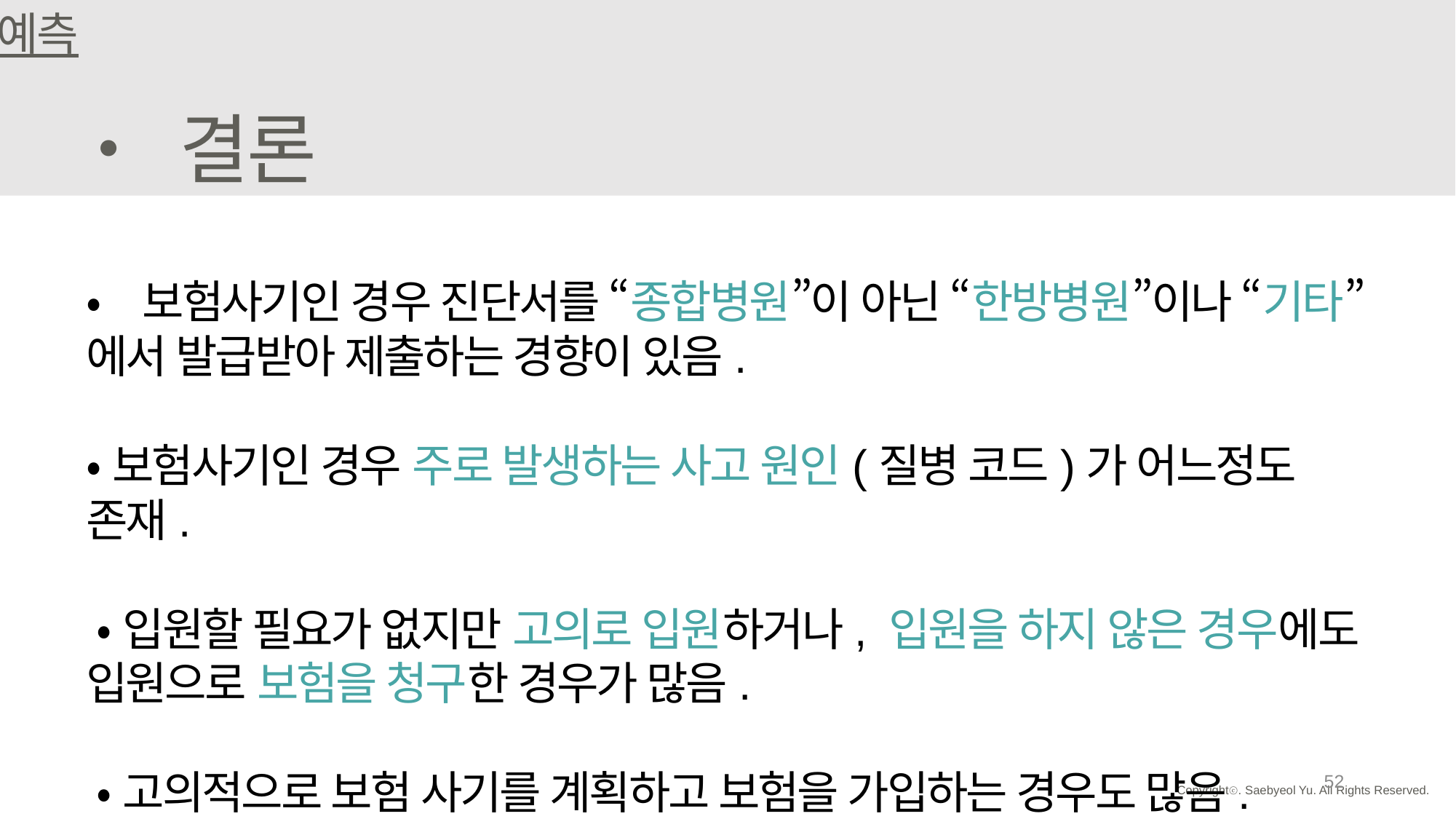

예측
• 결론
•보험사기인 경우 진단서를 “종합병원”이 아닌 “한방병원”이나 “기타”에서 발급받아 제출하는 경향이 있음.

•보험사기인 경우 주로 발생하는 사고 원인(질병 코드)가 어느정도 존재.

 •입원할 필요가 없지만 고의로 입원하거나, 입원을 하지 않은 경우에도 입원으로 보험을 청구한 경우가 많음.

 •고의적으로 보험 사기를 계획하고 보험을 가입하는 경우도 많음.

• 따라서 최초 계약일로 부터 보험을 청구한 기간이 길면 길수록 일반고객일 확률이 높음.
52